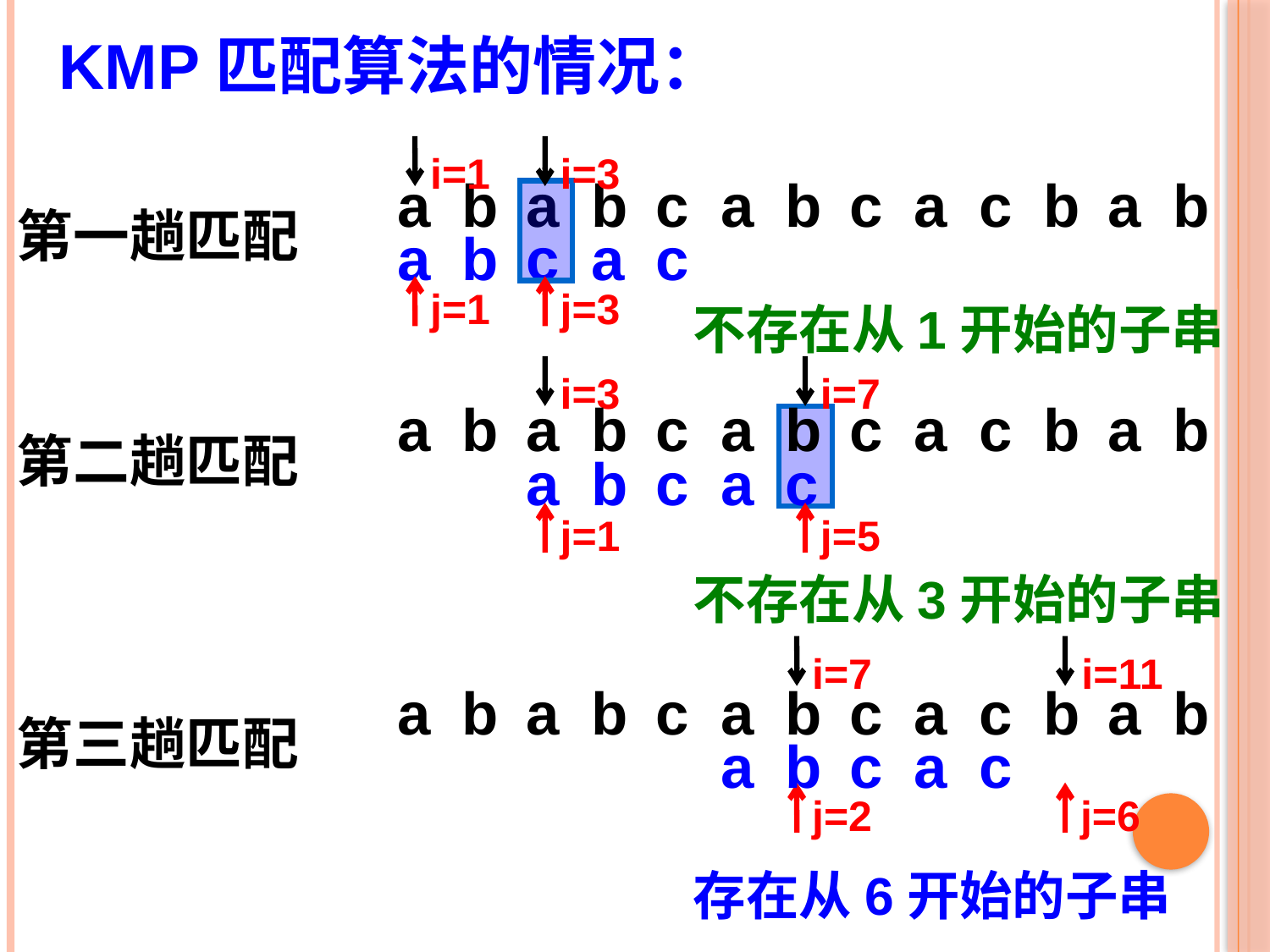

KMP匹配算法的情况：

i=1

i=3
a
b
a
b
c
a
b
c
a
c
b
a
b

第一趟匹配
a
b
c
a
c

j=1

j=3
不存在从1开始的子串

i=3

i=7
a
b
a
b
c
a
b
c
a
c
b
a
b

第二趟匹配
a
b
c
a
c

j=1

j=5
不存在从3开始的子串

i=7

i=11
a
b
a
b
c
a
b
c
a
c
b
a
b
第三趟匹配
a
b
c
a
c

j=2

j=6
存在从6开始的子串